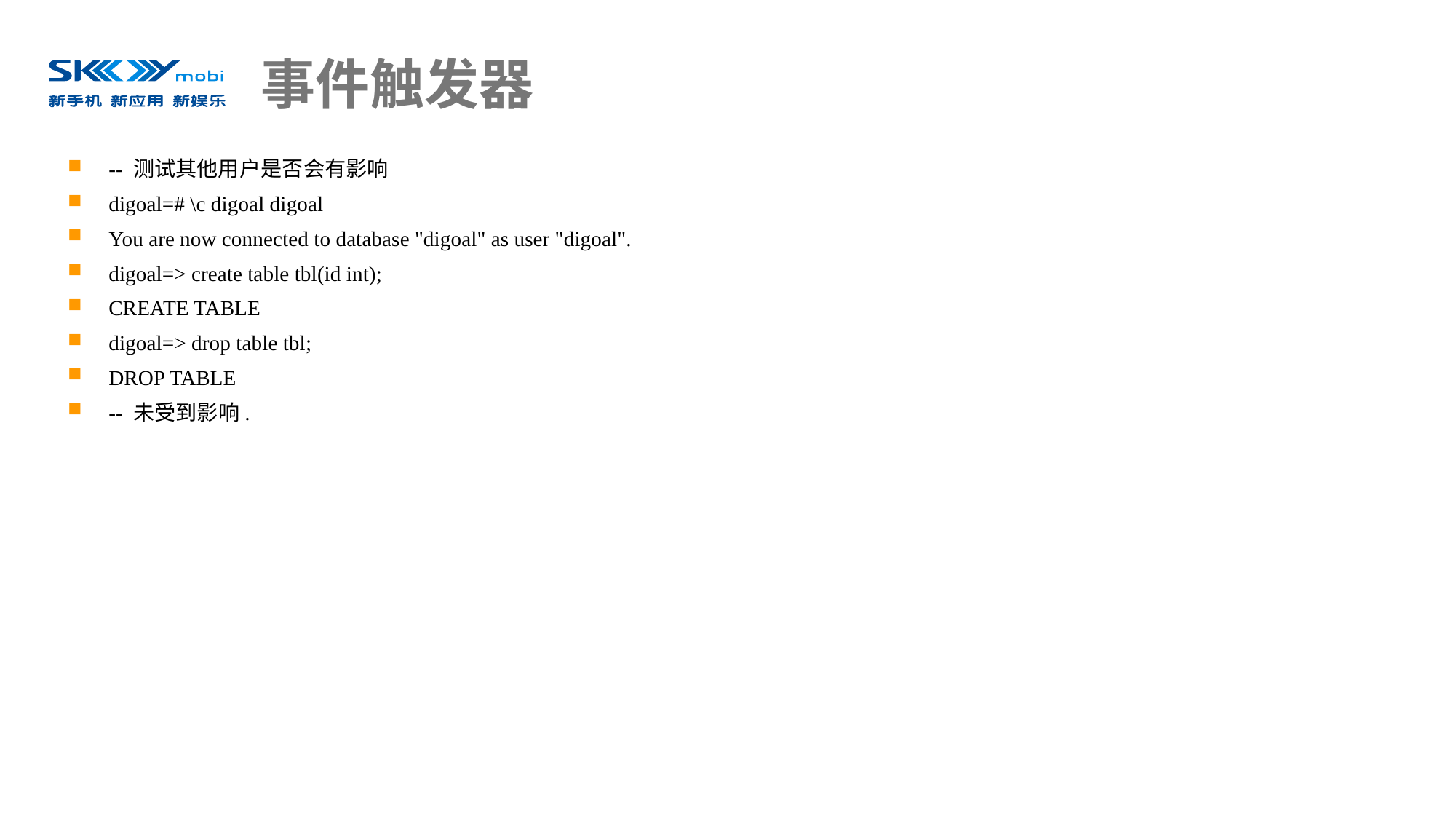

# 事件触发器
-- 测试其他用户是否会有影响
digoal=# \c digoal digoal
You are now connected to database "digoal" as user "digoal".
digoal=> create table tbl(id int);
CREATE TABLE
digoal=> drop table tbl;
DROP TABLE
-- 未受到影响.